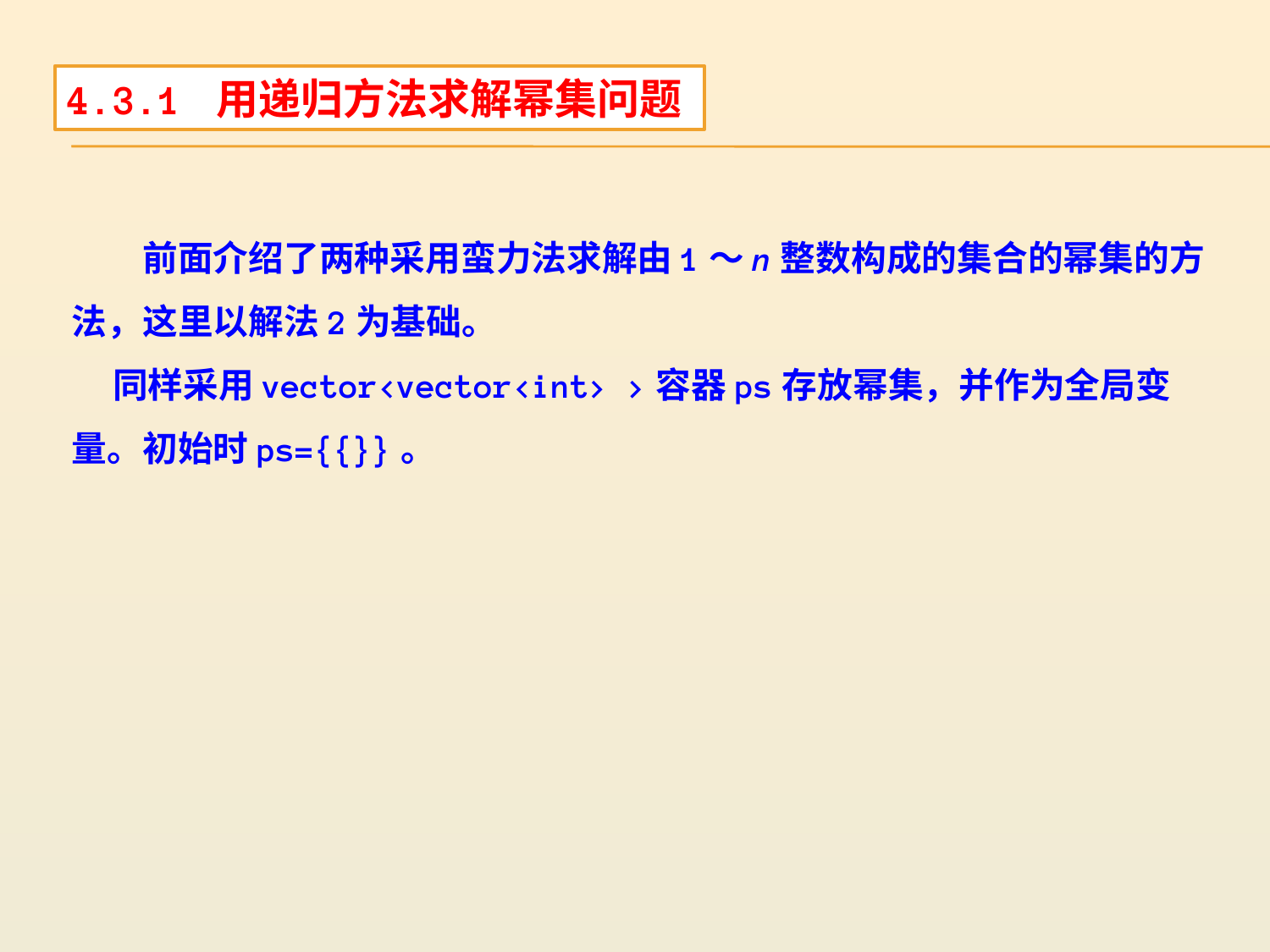

4.3.1 用递归方法求解幂集问题
　　前面介绍了两种采用蛮力法求解由1～n整数构成的集合的幂集的方法，这里以解法2为基础。
    同样采用vector<vector<int> >容器ps存放幂集，并作为全局变量。初始时ps={{}}。